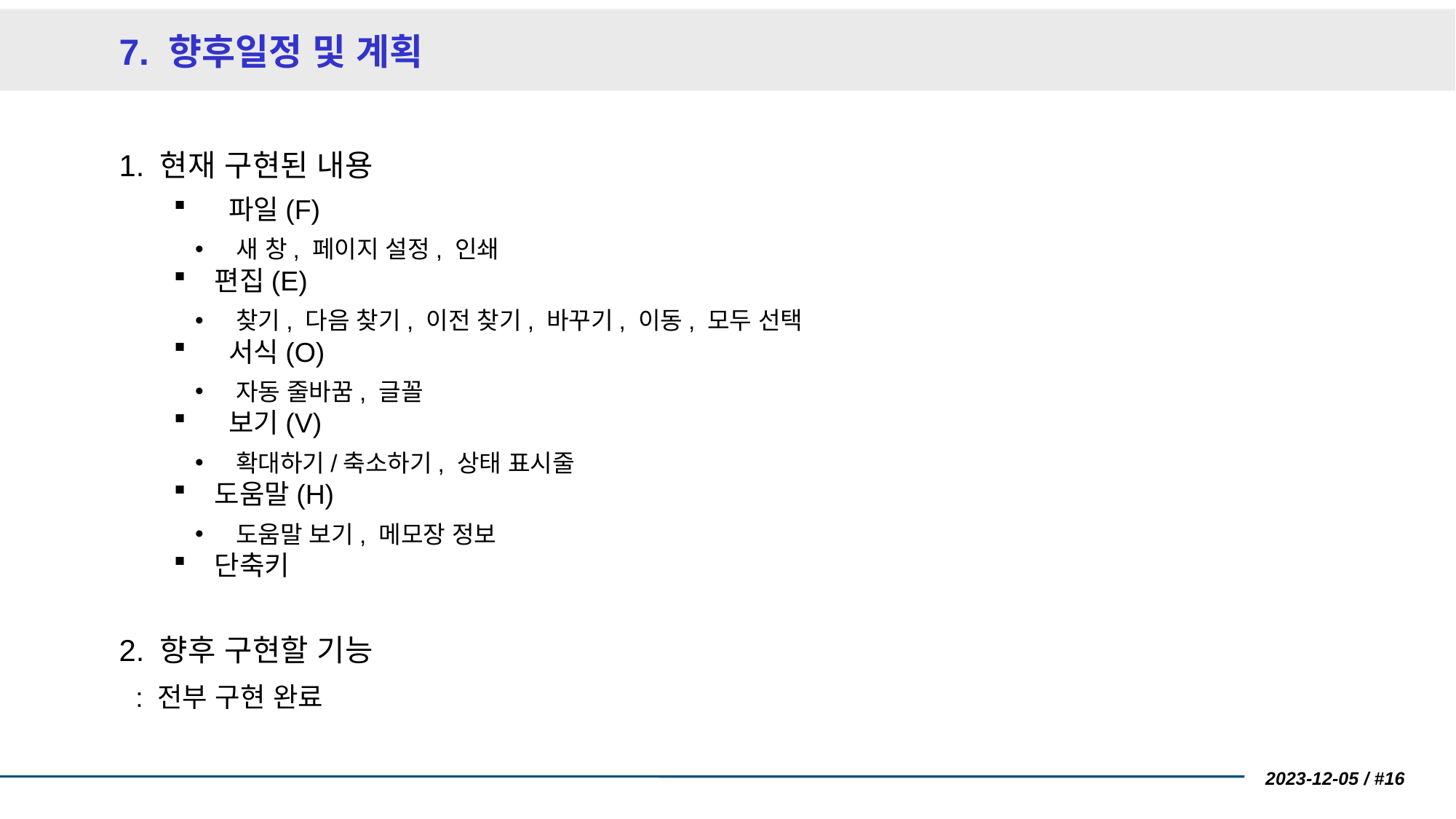

# 7. 향후일정 및 계획
1. 현재 구현된 내용
 파일(F)
새 창, 페이지 설정, 인쇄
편집(E)
찾기, 다음 찾기, 이전 찾기, 바꾸기, 이동, 모두 선택
 서식(O)
자동 줄바꿈, 글꼴
 보기(V)
확대하기/축소하기, 상태 표시줄
도움말(H)
도움말 보기, 메모장 정보
단축키

2. 향후 구현할 기능
  : 전부 구현 완료